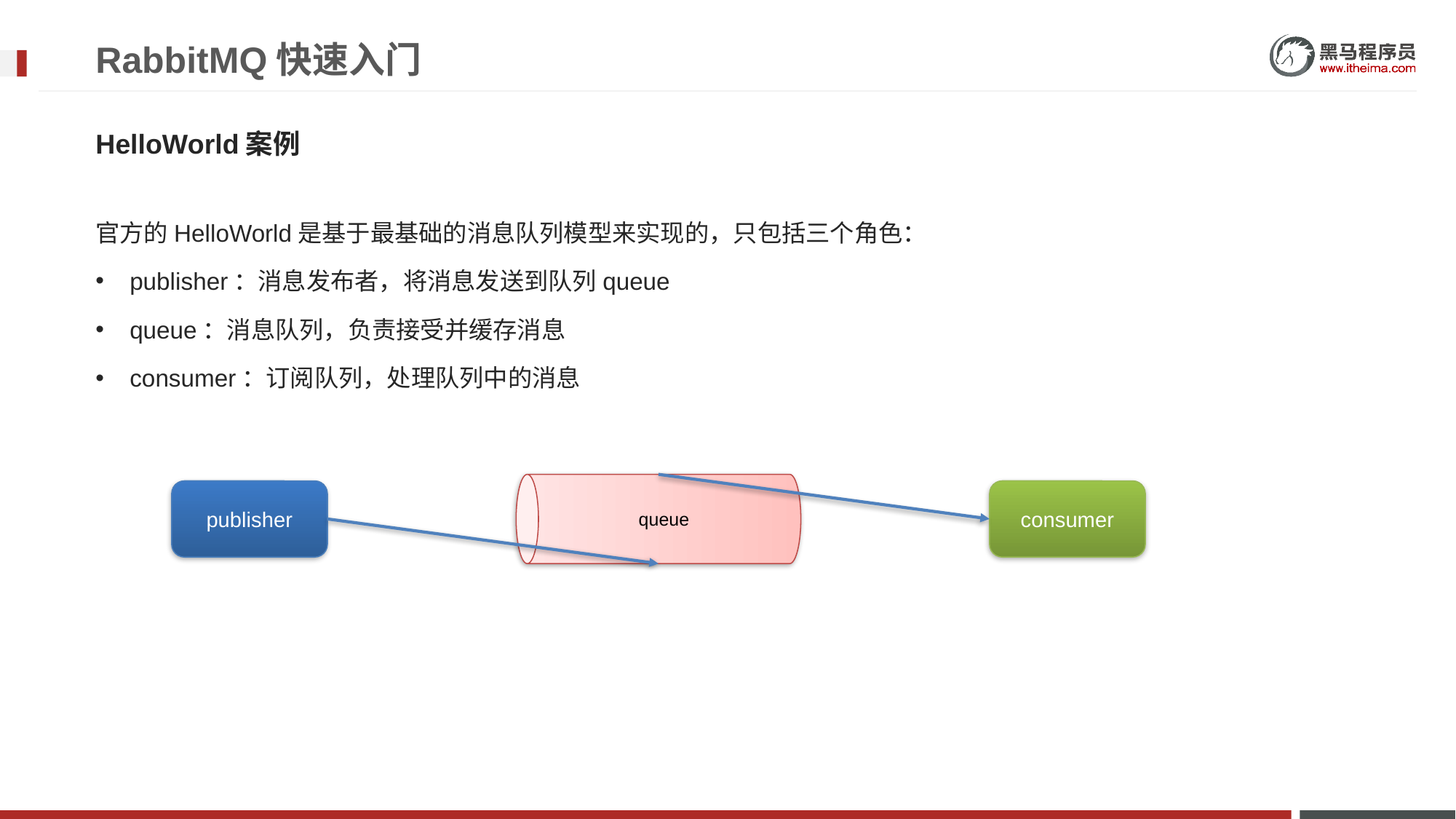

# RabbitMQ快速入门
HelloWorld案例
官方的HelloWorld是基于最基础的消息队列模型来实现的，只包括三个角色：
publisher：消息发布者，将消息发送到队列queue
queue：消息队列，负责接受并缓存消息
consumer：订阅队列，处理队列中的消息

queue
publisher
consumer